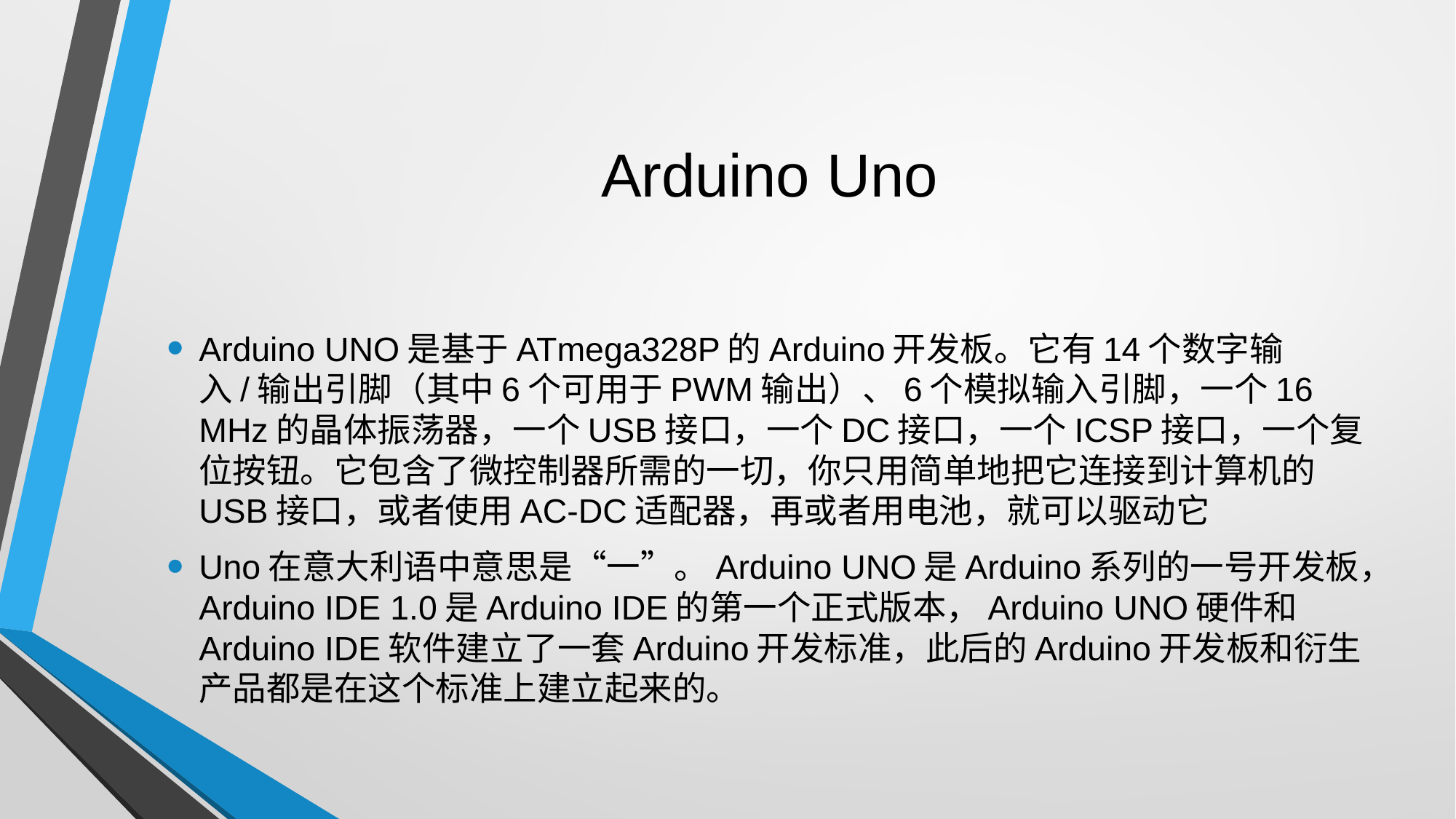

# Arduino Uno
Arduino UNO是基于ATmega328P的Arduino开发板。它有14个数字输入/输出引脚（其中6个可用于PWM输出）、6个模拟输入引脚，一个16 MHz的晶体振荡器，一个USB接口，一个DC接口，一个ICSP接口，一个复位按钮。它包含了微控制器所需的一切，你只用简单地把它连接到计算机的USB接口，或者使用AC-DC适配器，再或者用电池，就可以驱动它
Uno在意大利语中意思是“一”。Arduino UNO是Arduino系列的一号开发板，Arduino IDE 1.0是Arduino IDE的第一个正式版本，Arduino UNO硬件和Arduino IDE软件建立了一套Arduino开发标准，此后的Arduino开发板和衍生产品都是在这个标准上建立起来的。